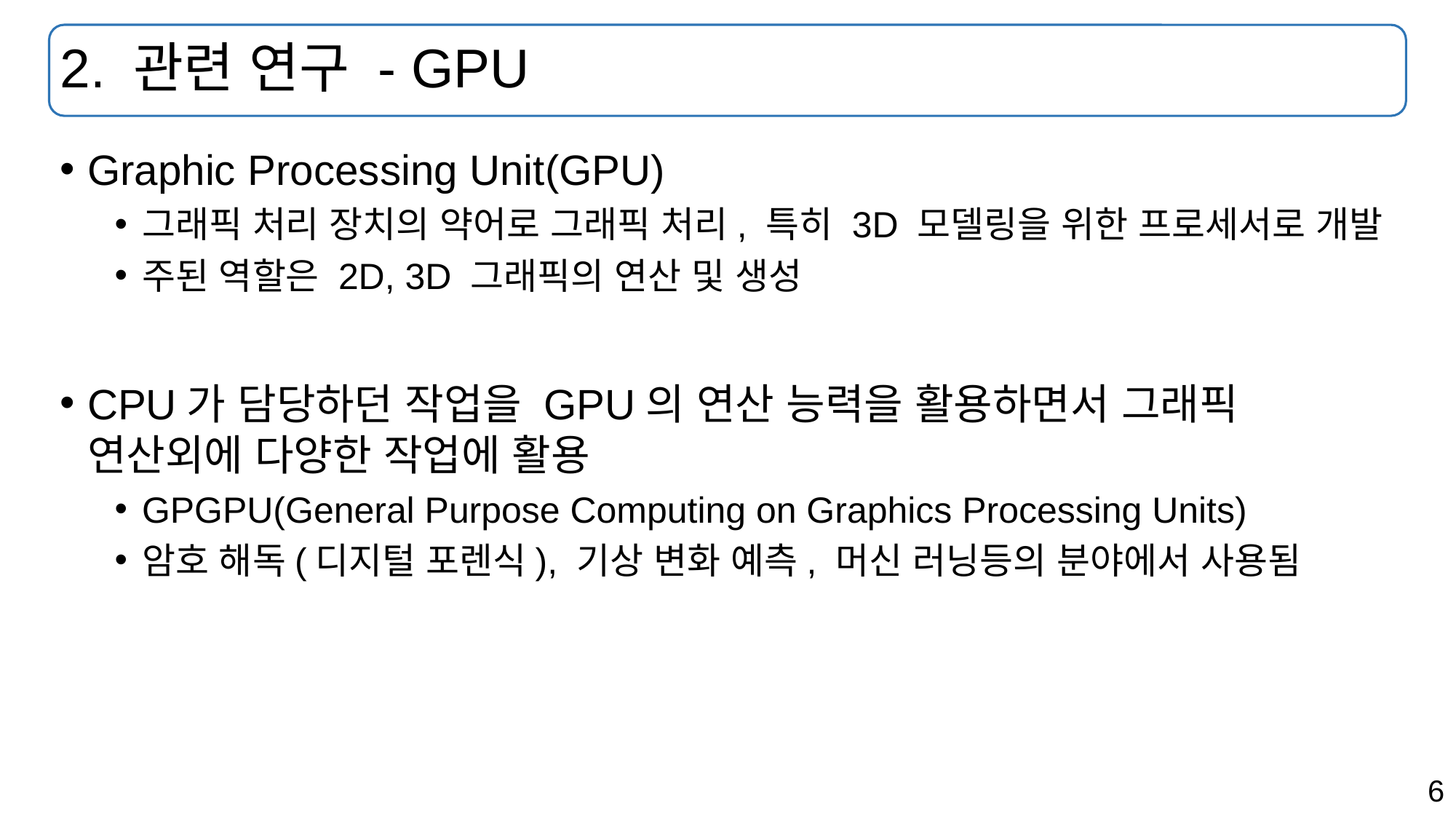

# 2. 관련 연구 - GPU
Graphic Processing Unit(GPU)
그래픽 처리 장치의 약어로 그래픽 처리, 특히 3D 모델링을 위한 프로세서로 개발
주된 역할은 2D, 3D 그래픽의 연산 및 생성

CPU가 담당하던 작업을 GPU의 연산 능력을 활용하면서 그래픽 연산외에 다양한 작업에 활용
GPGPU(General Purpose Computing on Graphics Processing Units)
암호 해독(디지털 포렌식), 기상 변화 예측, 머신 러닝등의 분야에서 사용됨